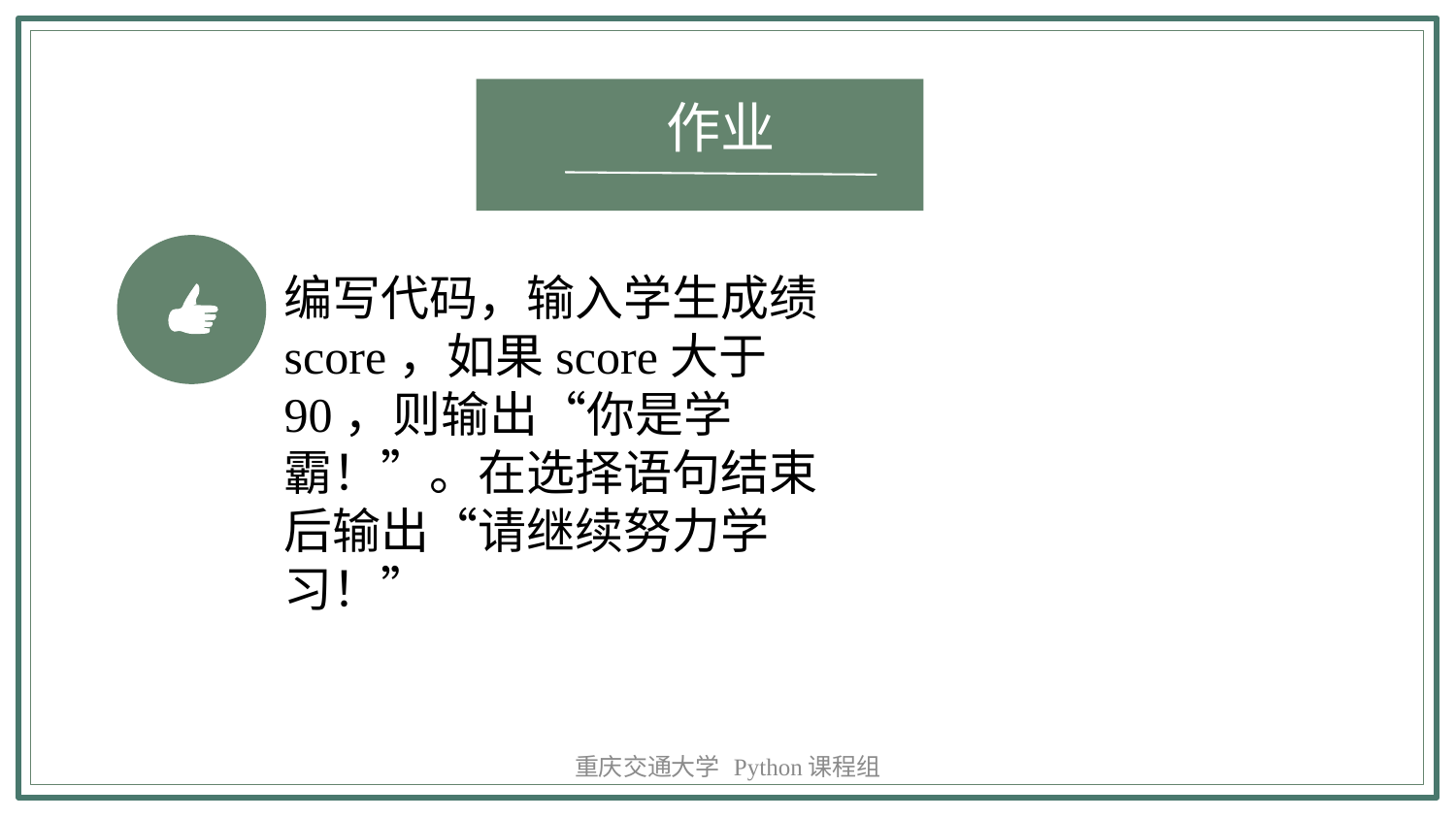

作业

编写代码，输入学生成绩score，如果score大于90，则输出“你是学霸！”。在选择语句结束后输出“请继续努力学习！”

重庆交通大学 Python课程组